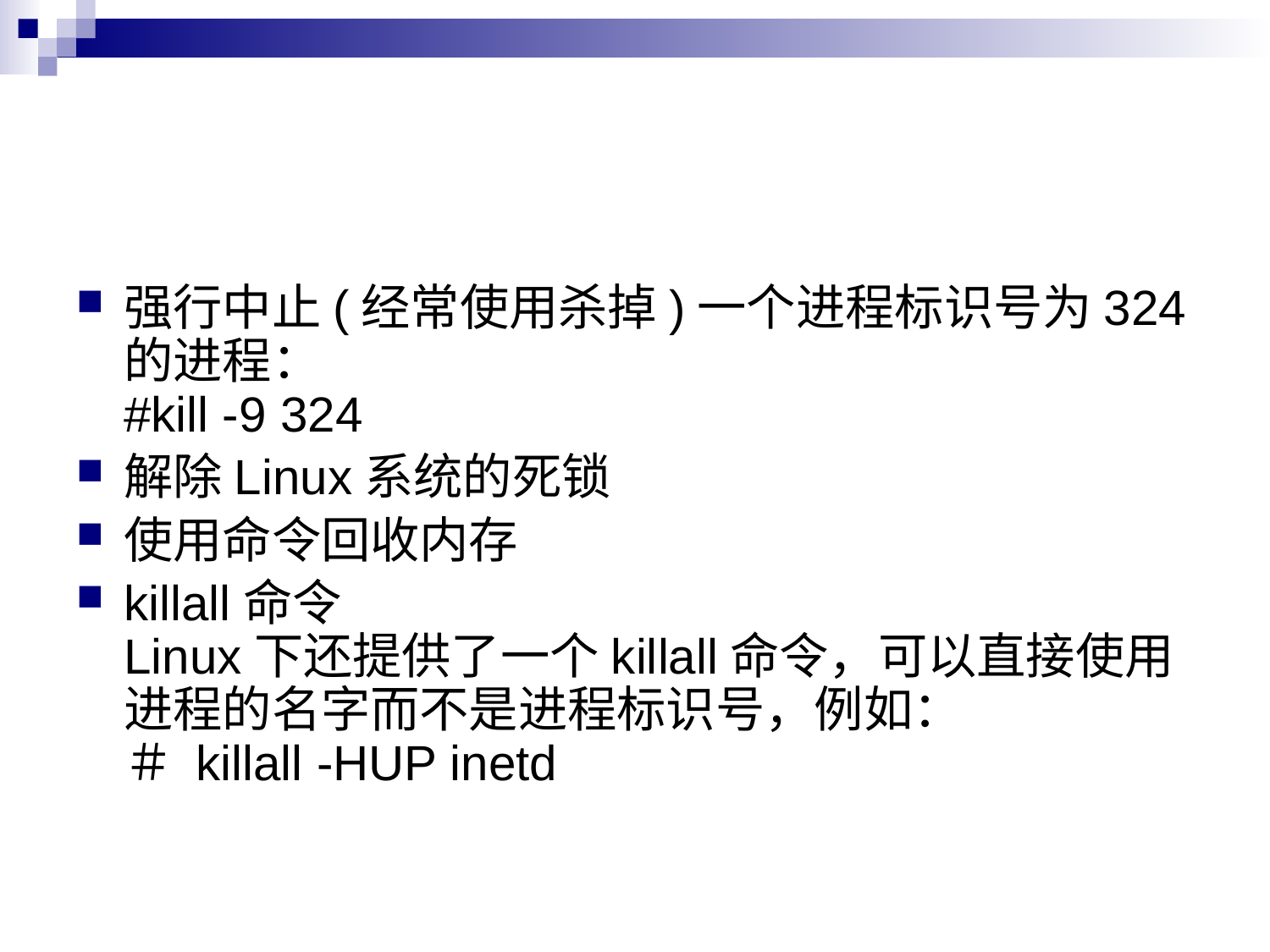

#
强行中止(经常使用杀掉)一个进程标识号为324的进程：
#kill -9 324
解除Linux系统的死锁
使用命令回收内存
killall命令
Linux下还提供了一个killall命令，可以直接使用进程的名字而不是进程标识号，例如：
＃ killall -HUP inetd